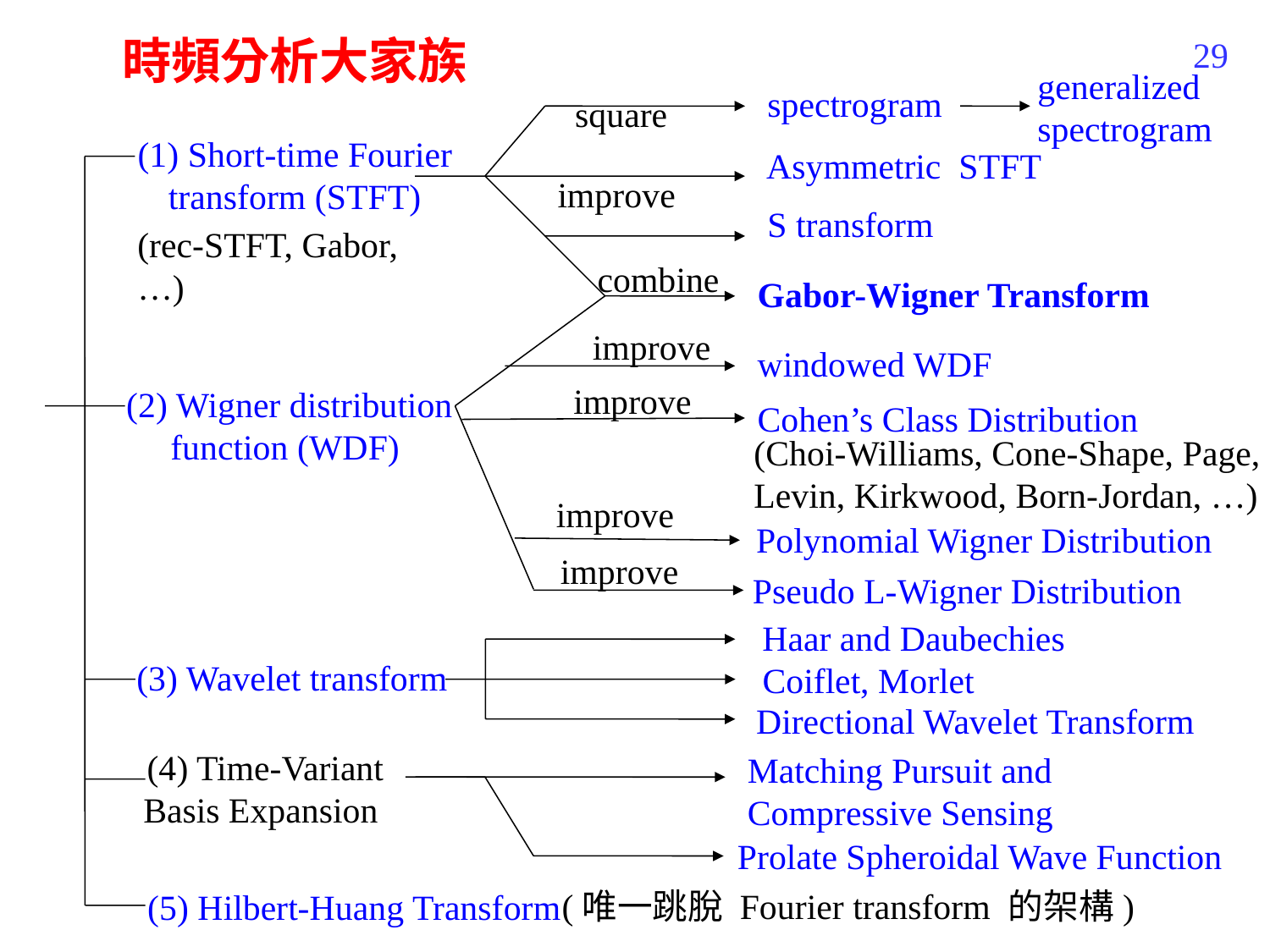

時頻分析大家族
29
generalized spectrogram
spectrogram
square

(1) Short-time Fourier transform (STFT)
Asymmetric  STFT

improve

S transform
(rec-STFT, Gabor, …)

combine
Gabor-Wigner Transform

improve
windowed WDF

improve
(2) Wigner distribution function (WDF)
Cohen’s Class Distribution

(Choi-Williams, Cone-Shape, Page, Levin, Kirkwood, Born-Jordan, …)
improve
Polynomial Wigner Distribution

improve
Pseudo L-Wigner Distribution

Haar and Daubechies

(3) Wavelet transform
Coiflet, Morlet

Directional Wavelet Transform

(4) Time-Variant Basis Expansion
Matching Pursuit and
Compressive Sensing

Prolate Spheroidal Wave Function

(唯一跳脫 Fourier transform 的架構)
(5) Hilbert-Huang Transform